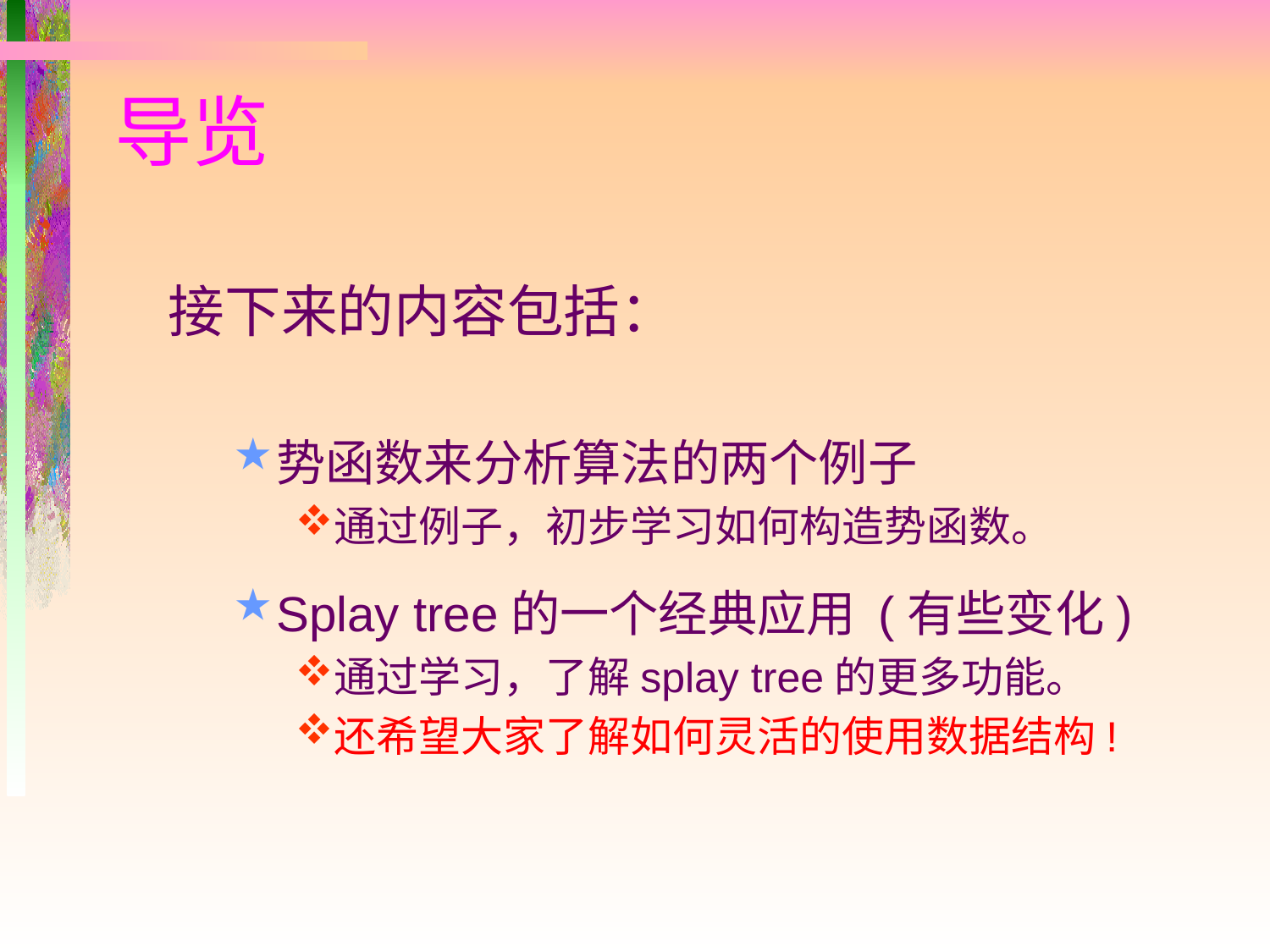

# 导览
接下来的内容包括：

势函数来分析算法的两个例子
通过例子，初步学习如何构造势函数。
Splay tree的一个经典应用 (有些变化)
通过学习，了解splay tree的更多功能。
还希望大家了解如何灵活的使用数据结构!